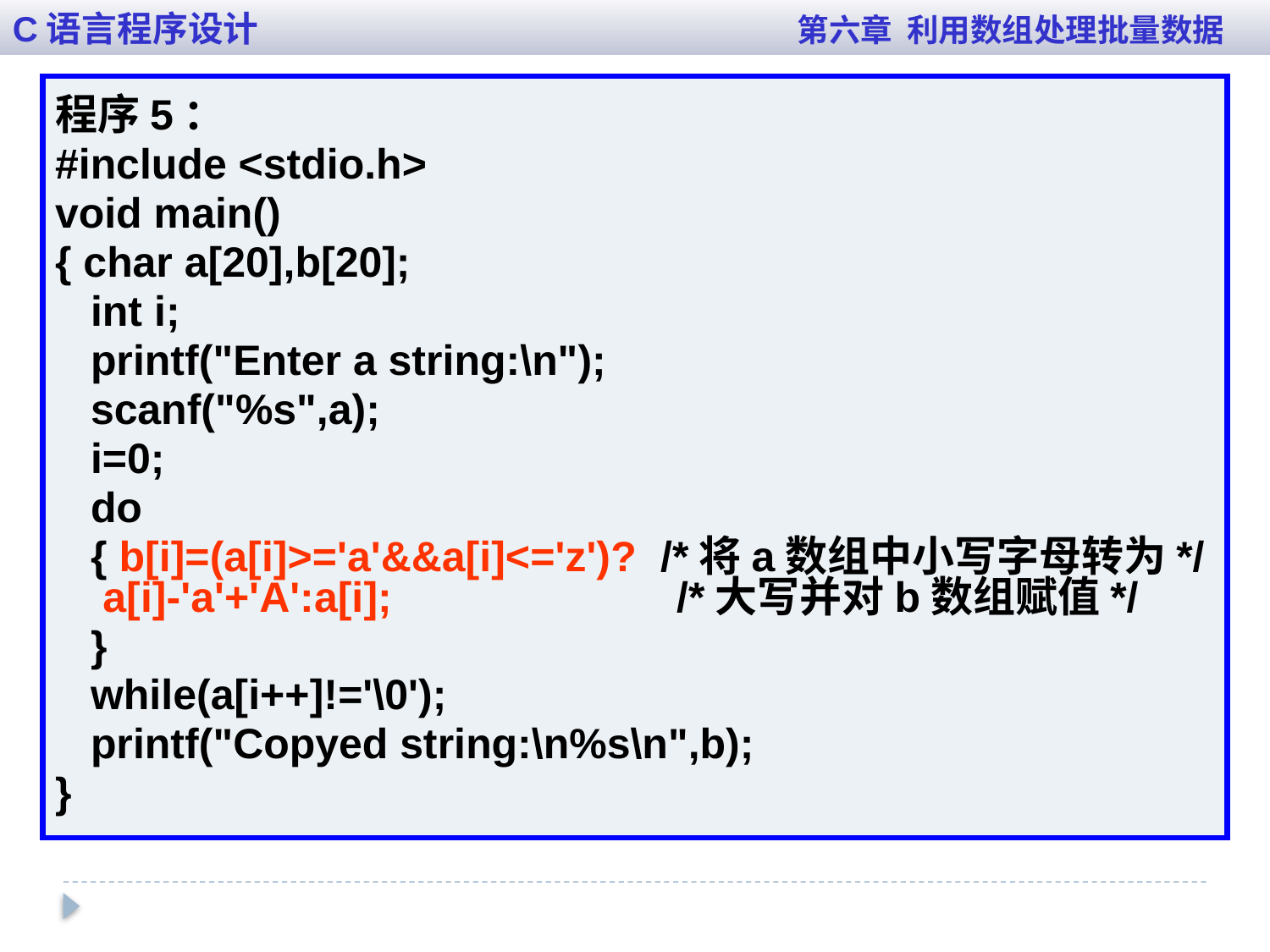

C语言程序设计                                                                   第六章  利用数组处理批量数据
程序5：
#include <stdio.h>
void main()
{ char a[20],b[20];
   int i;
   printf("Enter a string:\n");
   scanf("%s",a);
   i=0;
   do
   { b[i]=(a[i]>='a'&&a[i]<='z')?  /*将a数组中小写字母转为*/ a[i]-'a'+'A':a[i];                        /*大写并对b数组赋值*/
   }
   while(a[i++]!='\0');
   printf("Copyed string:\n%s\n",b);
}